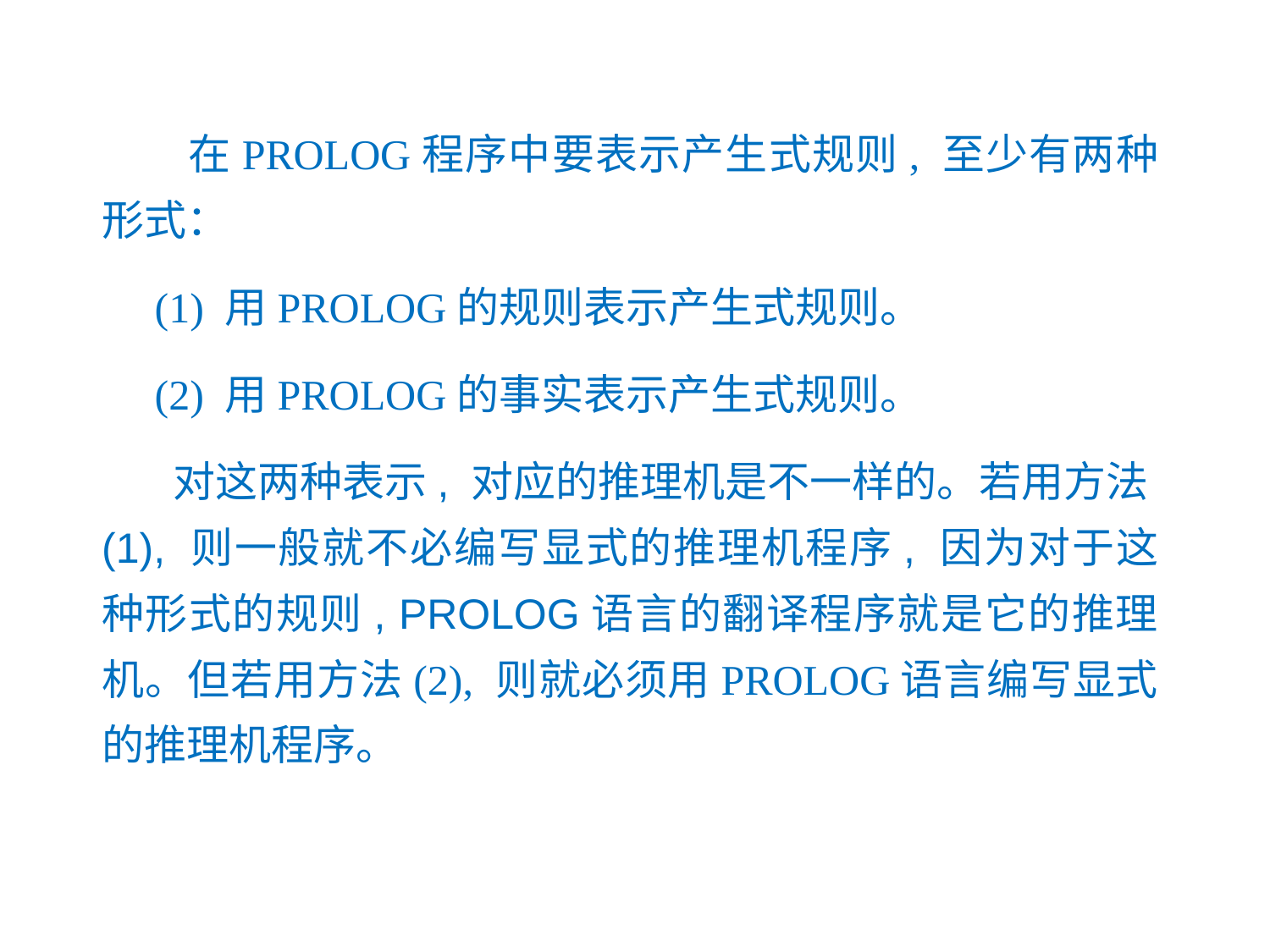

在PROLOG程序中要表示产生式规则, 至少有两种形式：
     (1) 用PROLOG的规则表示产生式规则。
     (2) 用PROLOG的事实表示产生式规则。
 　 对这两种表示, 对应的推理机是不一样的。若用方法(1), 则一般就不必编写显式的推理机程序, 因为对于这种形式的规则, PROLOG语言的翻译程序就是它的推理机。但若用方法(2), 则就必须用PROLOG语言编写显式的推理机程序。